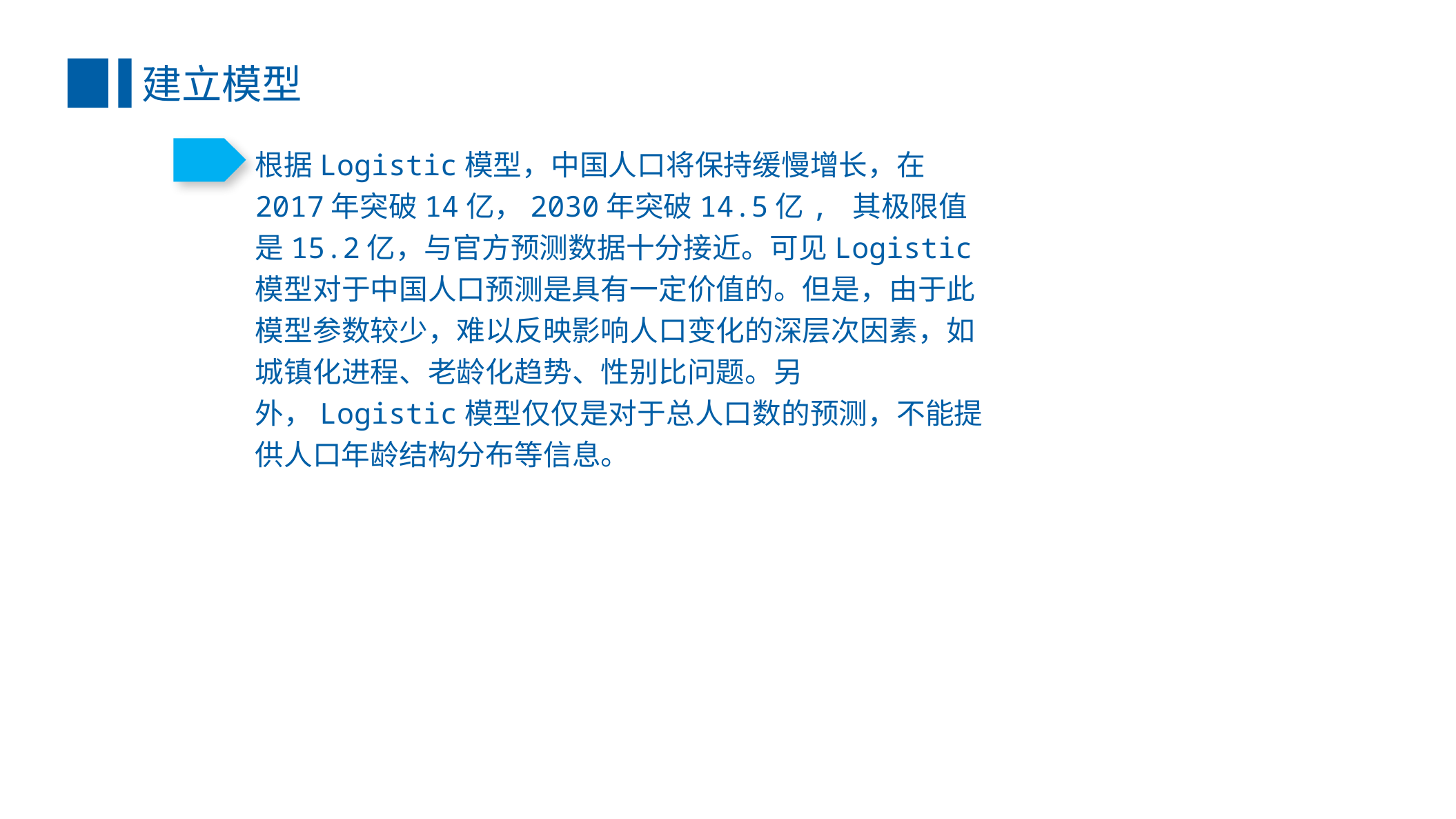

建立模型

根据Logistic模型，中国人口将保持缓慢增长，在2017年突破14亿，2030年突破14.5亿, 其极限值是15.2亿，与官方预测数据十分接近。可见Logistic模型对于中国人口预测是具有一定价值的。但是，由于此模型参数较少，难以反映影响人口变化的深层次因素，如城镇化进程、老龄化趋势、性别比问题。另外，Logistic模型仅仅是对于总人口数的预测，不能提供人口年龄结构分布等信息。